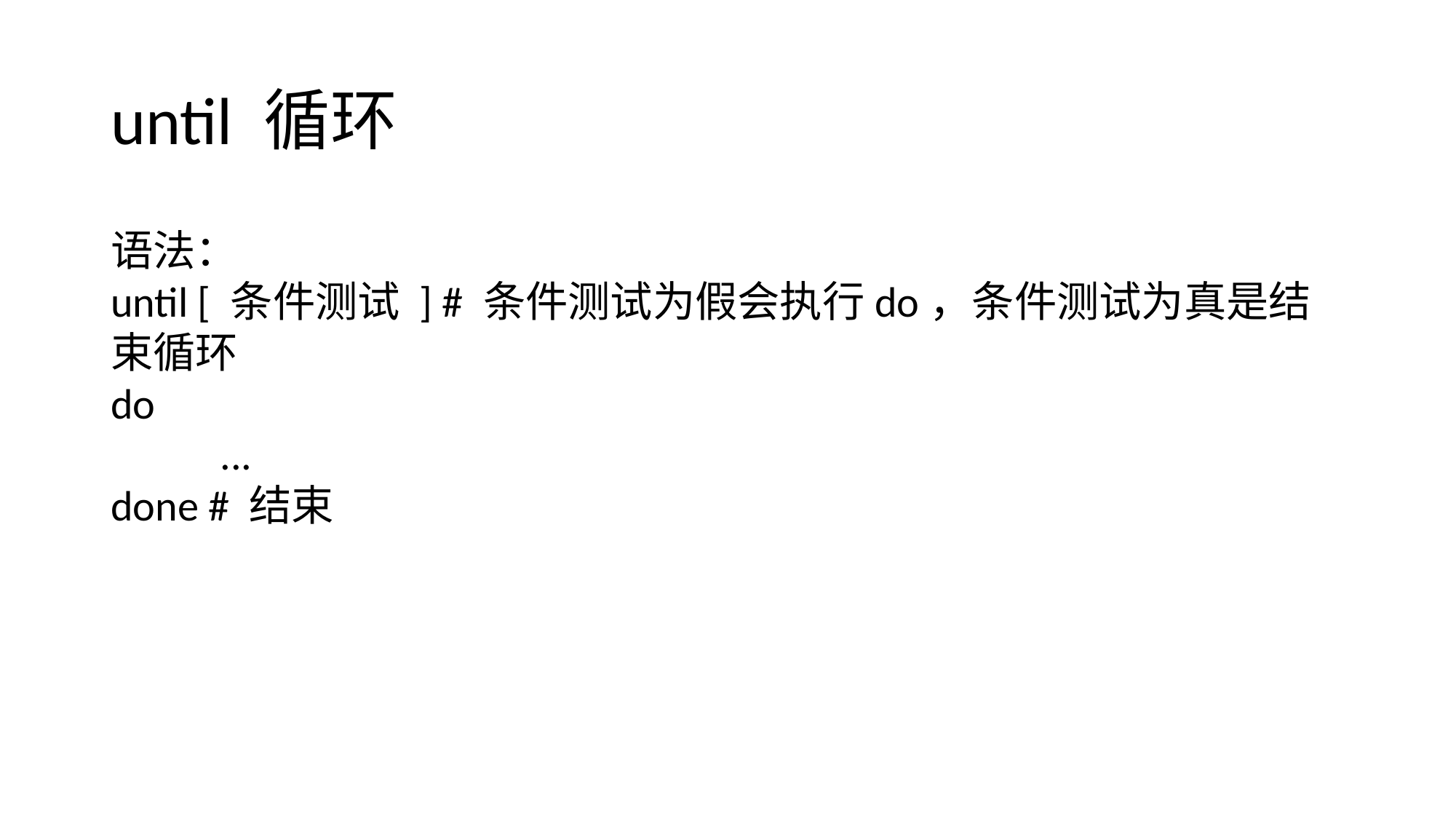

语法：
until [ 条件测试 ] # 条件测试为假会执行do，条件测试为真是结束循环
do
	...
done # 结束
# until 循环